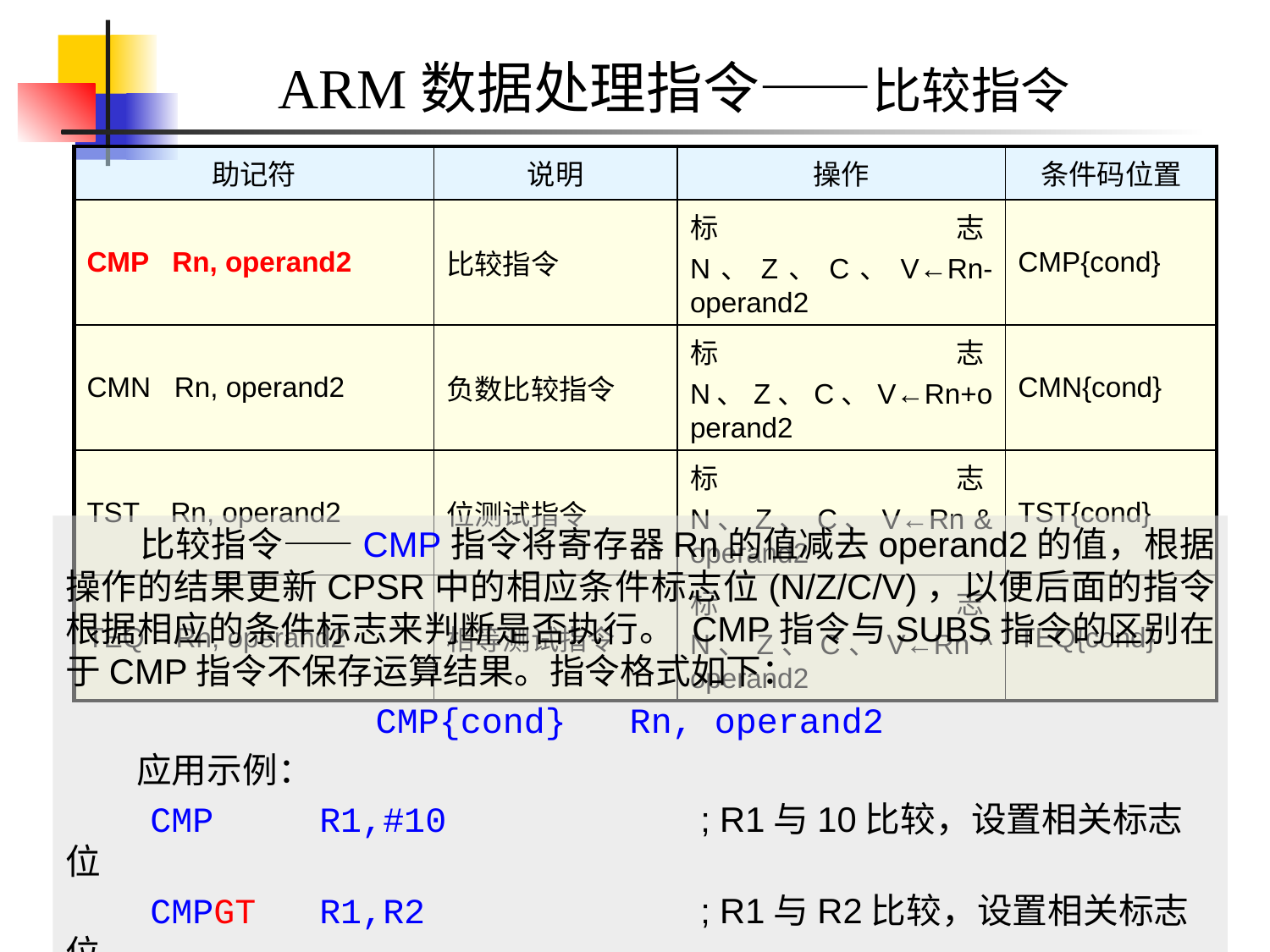

ARM数据处理指令——比较指令
| 助记符 | 说明 | 操作 | 条件码位置 |
| --- | --- | --- | --- |
| CMP Rn, operand2 | 比较指令 | 标志N、Z、C、V←Rn-operand2 | CMP{cond} |
| CMN Rn, operand2 | 负数比较指令 | 标志N、Z、C、V←Rn+operand2 | CMN{cond} |
| TST Rn, operand2 | 位测试指令 | 标志N、Z、C、V←Rn & operand2 | TST{cond} |
| TEQ Rn, operand2 | 相等测试指令 | 标志N、Z、C、V←Rn ^ operand2 | TEQ{cond} |
        比较指令——CMP指令将寄存器Rn的值减去operand2的值，根据操作的结果更新CPSR中的相应条件标志位(N/Z/C/V)，以便后面的指令根据相应的条件标志来判断是否执行。 CMP指令与SUBS指令的区别在于CMP指令不保存运算结果。指令格式如下：
CMP{cond}	Rn, operand2
        应用示例：
    CMP	R1,#10 		; R1与10比较，设置相关标志位
    CMPGT	R1,R2			; R1与R2比较，设置相关标志位
                                                                          ；若R1>10, 则执行本指令